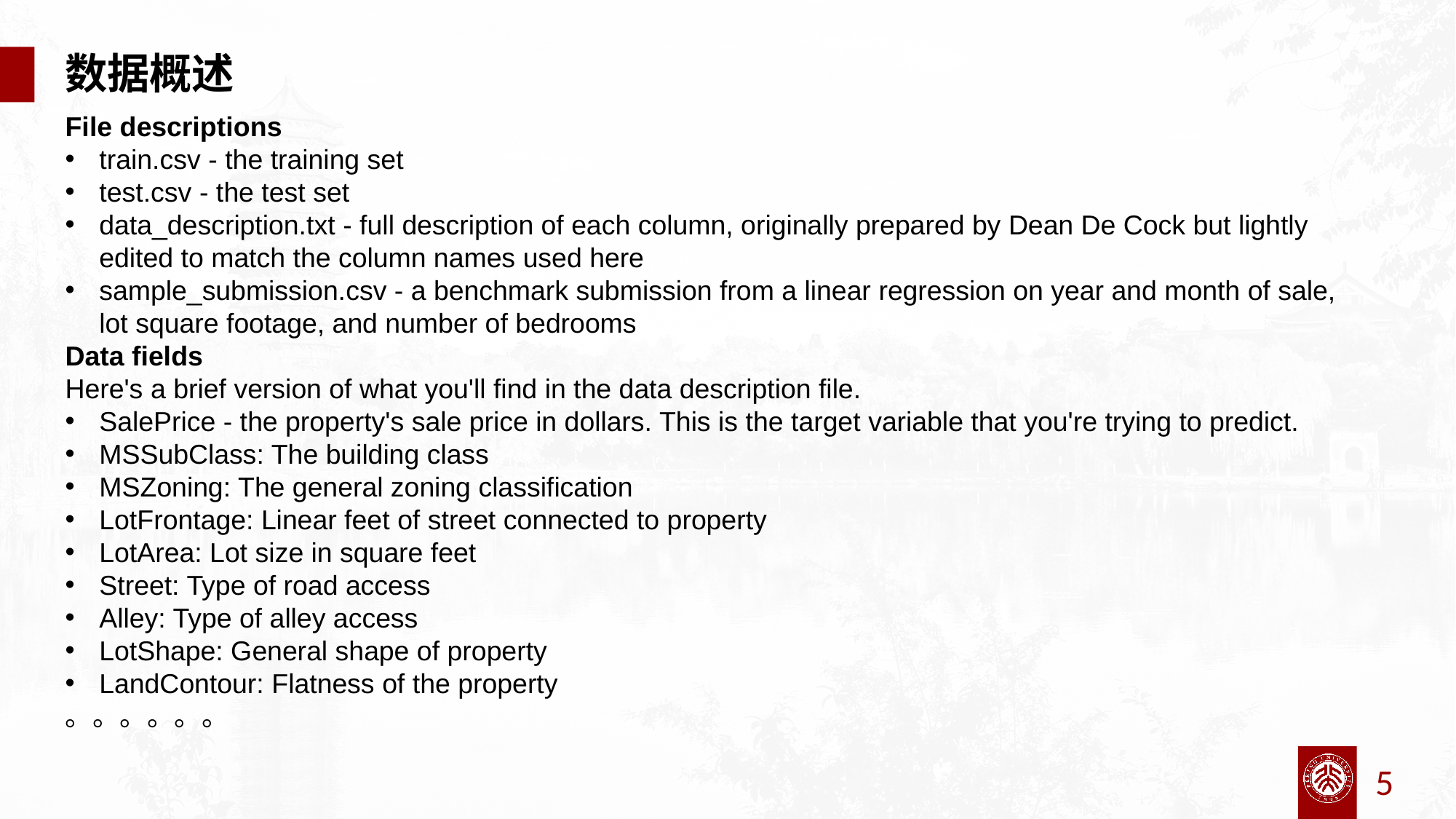

数据概述

File descriptions
train.csv - the training set
test.csv - the test set
data_description.txt - full description of each column, originally prepared by Dean De Cock but lightly edited to match the column names used here
sample_submission.csv - a benchmark submission from a linear regression on year and month of sale, lot square footage, and number of bedrooms
Data fields
Here's a brief version of what you'll find in the data description file.
SalePrice - the property's sale price in dollars. This is the target variable that you're trying to predict.
MSSubClass: The building class
MSZoning: The general zoning classification
LotFrontage: Linear feet of street connected to property
LotArea: Lot size in square feet
Street: Type of road access
Alley: Type of alley access
LotShape: General shape of property
LandContour: Flatness of the property
。。。。。。
5